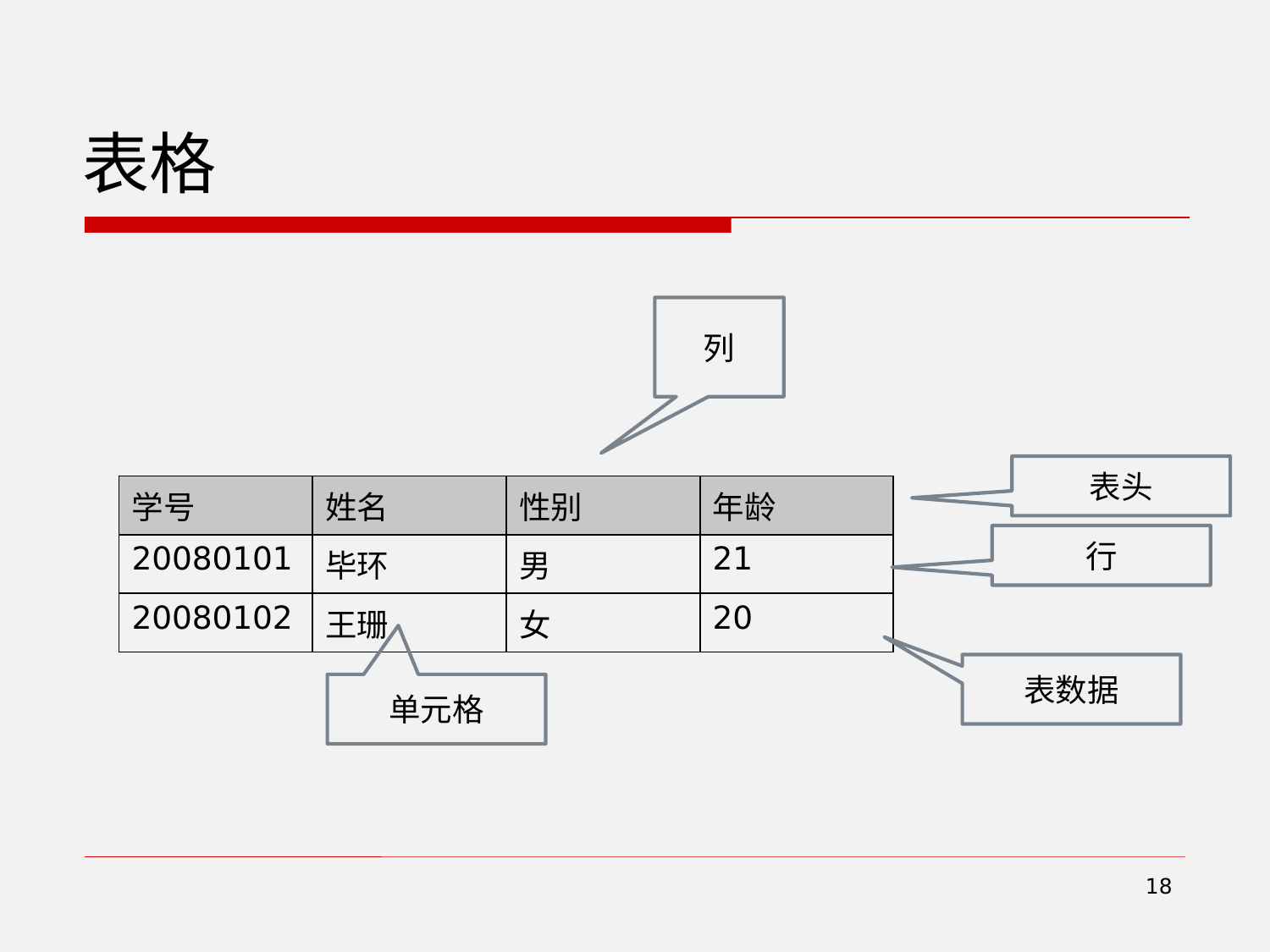

# 表格
列
表头
| 学号 | 姓名 | 性别 | 年龄 |
| --- | --- | --- | --- |
| 20080101 | 毕环 | 男 | 21 |
| 20080102 | 王珊 | 女 | 20 |
行
表数据
单元格
18